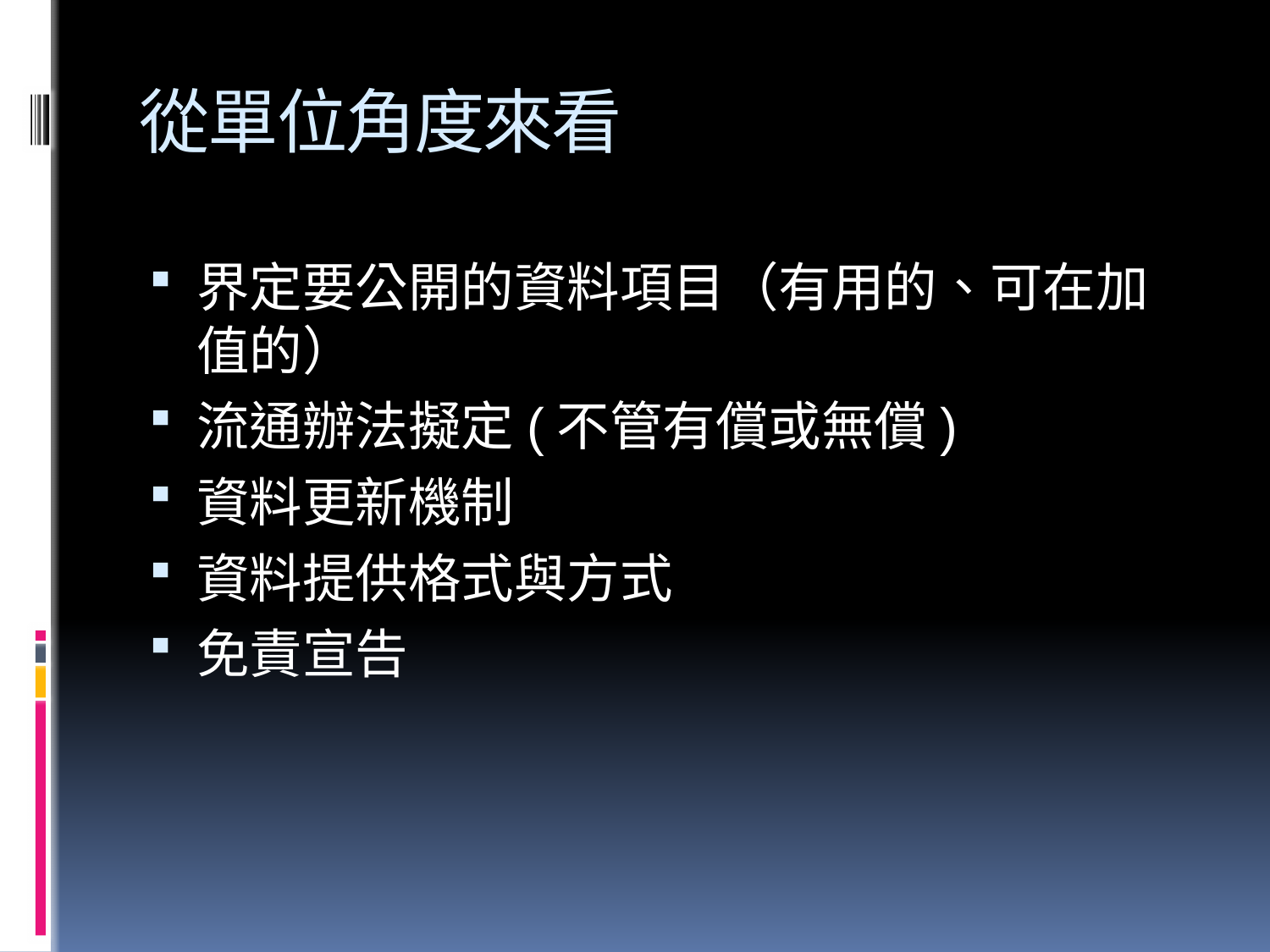

# 從單位角度來看
界定要公開的資料項目（有用的、可在加值的）
流通辦法擬定(不管有償或無償)
資料更新機制
資料提供格式與方式
免責宣告